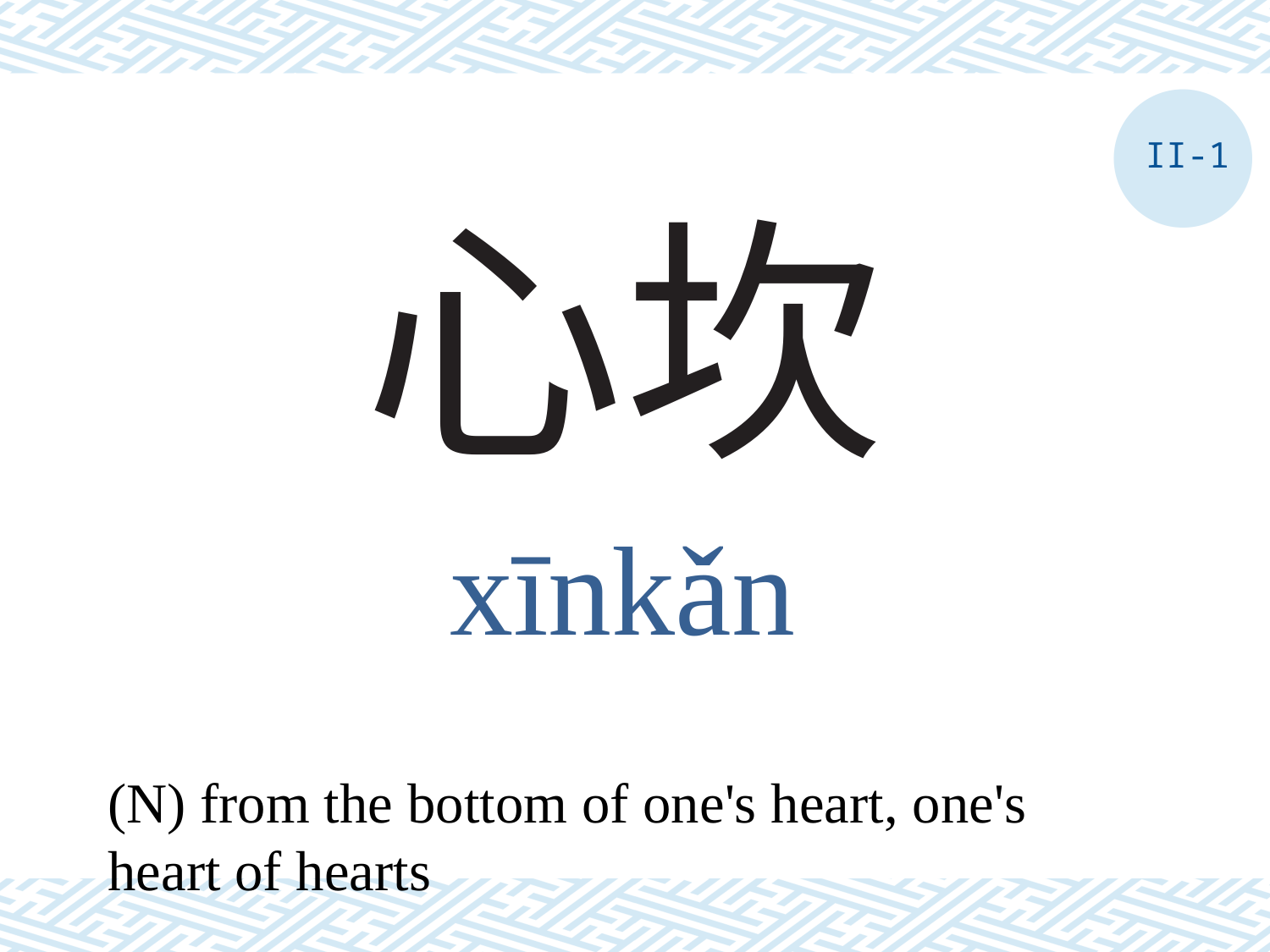

II-1

# 心坎
xīnkǎn
(N) from the bottom of one's heart, one's heart of hearts